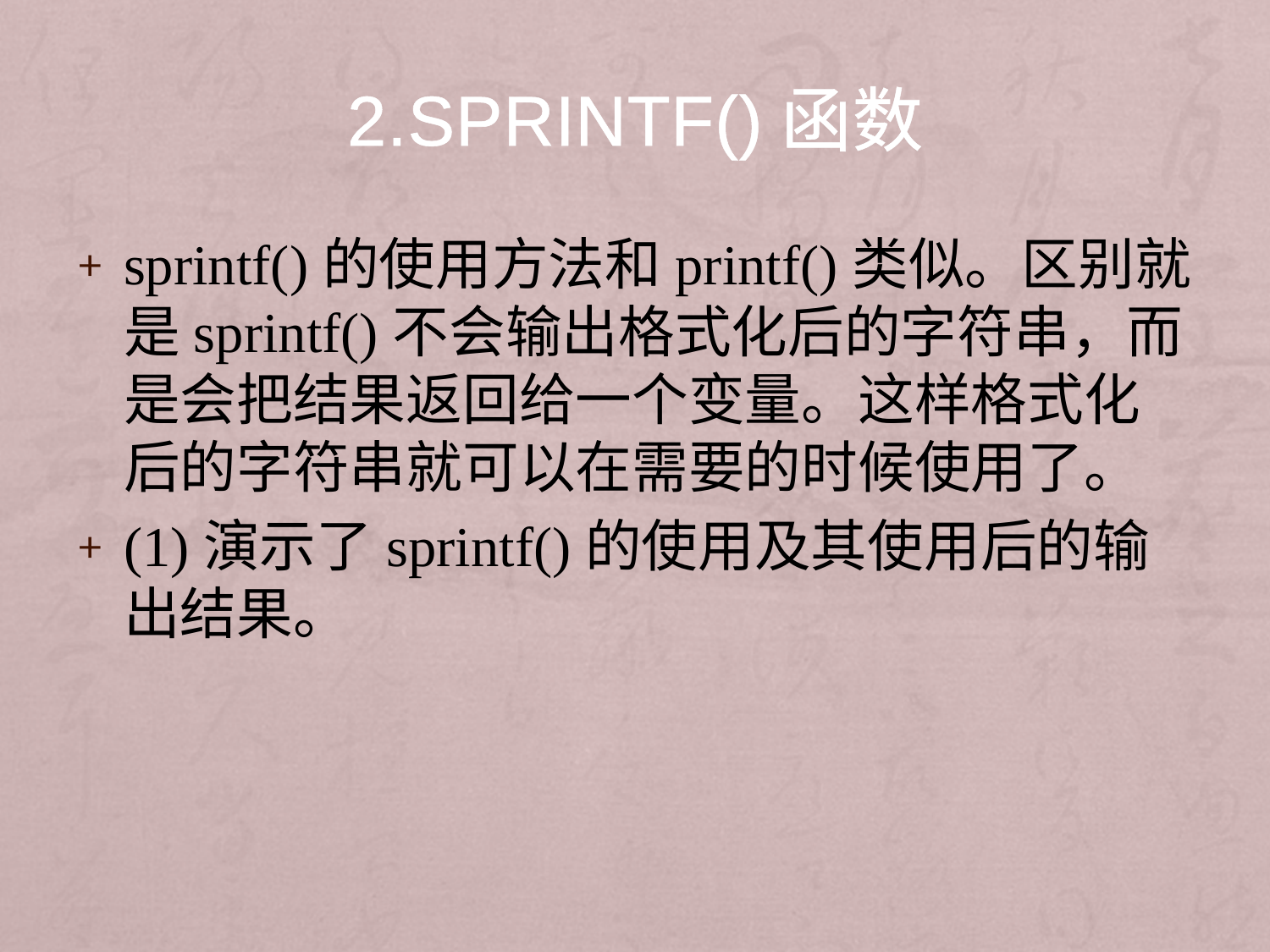

# 2.sprintf()函数
sprintf()的使用方法和printf()类似。区别就是sprintf()不会输出格式化后的字符串，而是会把结果返回给一个变量。这样格式化后的字符串就可以在需要的时候使用了。
(1)演示了sprintf()的使用及其使用后的输出结果。